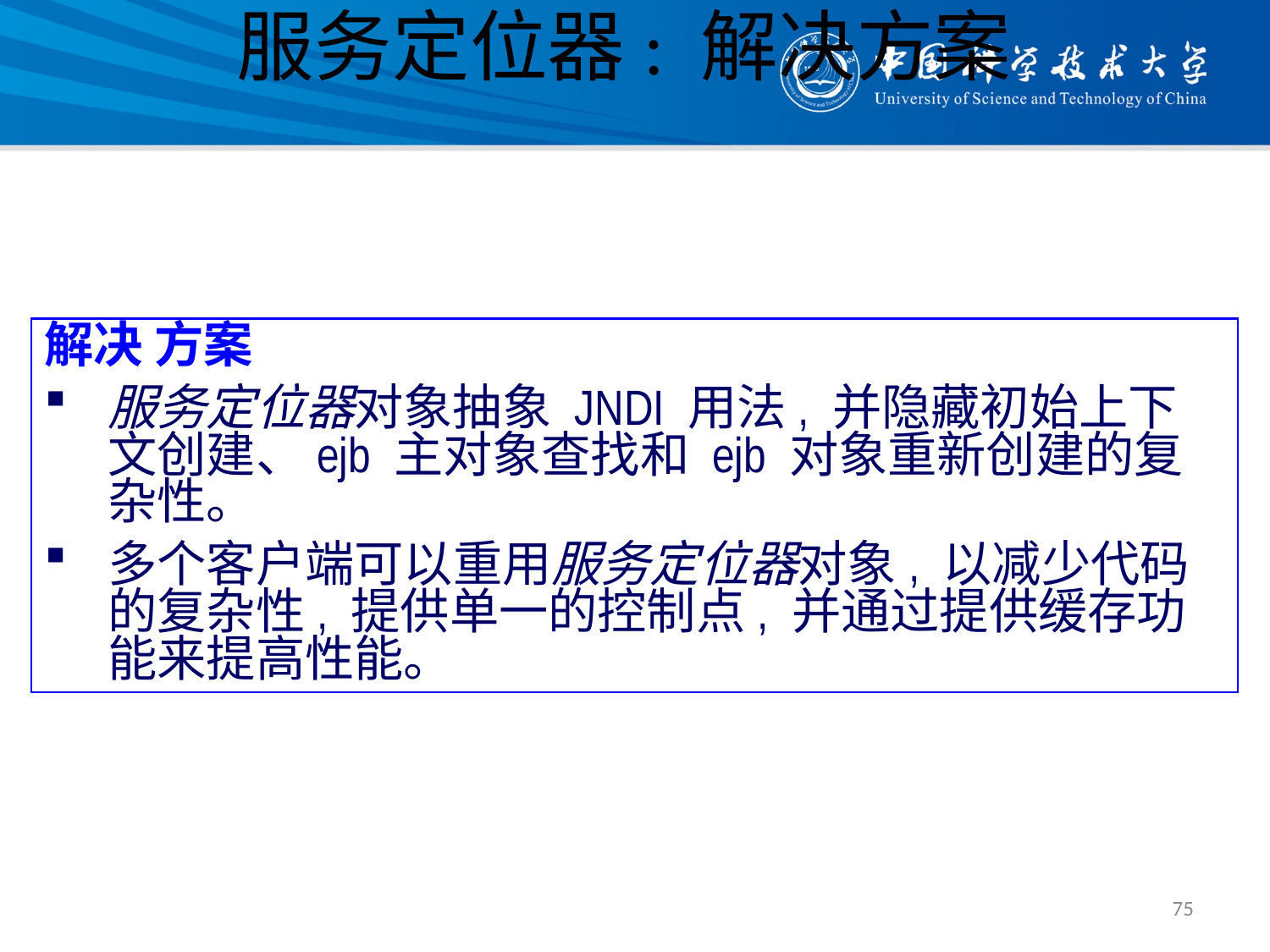

# 服务定位器: 解决方案
解决 方案
服务定位器对象抽象 JNDI 用法, 并隐藏初始上下文创建、ejb 主对象查找和 ejb 对象重新创建的复杂性。
多个客户端可以重用服务定位器对象, 以减少代码的复杂性, 提供单一的控制点, 并通过提供缓存功能来提高性能。
75